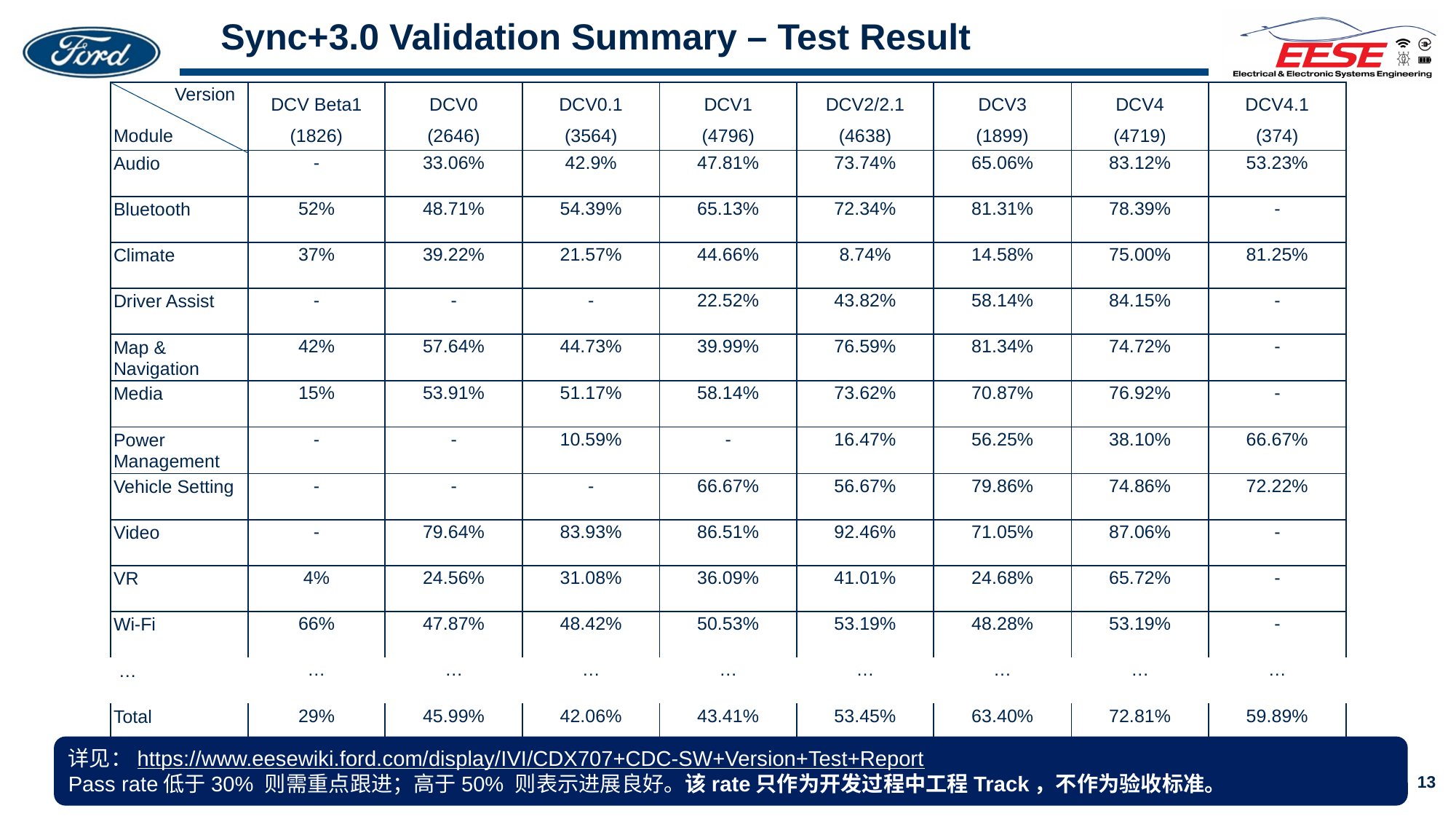

# Sync+3.0 Validation Summary – Test Result
| Version Module | DCV Beta1 (1826) | DCV0 (2646) | DCV0.1 (3564) | DCV1 (4796) | DCV2/2.1 (4638) | DCV3 (1899) | DCV4 (4719) | DCV4.1 (374) |
| --- | --- | --- | --- | --- | --- | --- | --- | --- |
| Audio | - | 33.06% | 42.9% | 47.81% | 73.74% | 65.06% | 83.12% | 53.23% |
| Bluetooth | 52% | 48.71% | 54.39% | 65.13% | 72.34% | 81.31% | 78.39% | - |
| Climate | 37% | 39.22% | 21.57% | 44.66% | 8.74% | 14.58% | 75.00% | 81.25% |
| Driver Assist | - | - | - | 22.52% | 43.82% | 58.14% | 84.15% | - |
| Map & Navigation | 42% | 57.64% | 44.73% | 39.99% | 76.59% | 81.34% | 74.72% | - |
| Media | 15% | 53.91% | 51.17% | 58.14% | 73.62% | 70.87% | 76.92% | - |
| Power Management | - | - | 10.59% | - | 16.47% | 56.25% | 38.10% | 66.67% |
| Vehicle Setting | - | - | - | 66.67% | 56.67% | 79.86% | 74.86% | 72.22% |
| Video | - | 79.64% | 83.93% | 86.51% | 92.46% | 71.05% | 87.06% | - |
| VR | 4% | 24.56% | 31.08% | 36.09% | 41.01% | 24.68% | 65.72% | - |
| Wi-Fi | 66% | 47.87% | 48.42% | 50.53% | 53.19% | 48.28% | 53.19% | - |
| … | … | … | … | … | … | … | … | … |
| Total | 29% | 45.99% | 42.06% | 43.41% | 53.45% | 63.40% | 72.81% | 59.89% |
详见：https://www.eesewiki.ford.com/display/IVI/CDX707+CDC-SW+Version+Test+Report
Pass rate低于30% 则需重点跟进；高于50% 则表示进展良好。该rate只作为开发过程中工程Track，不作为验收标准。